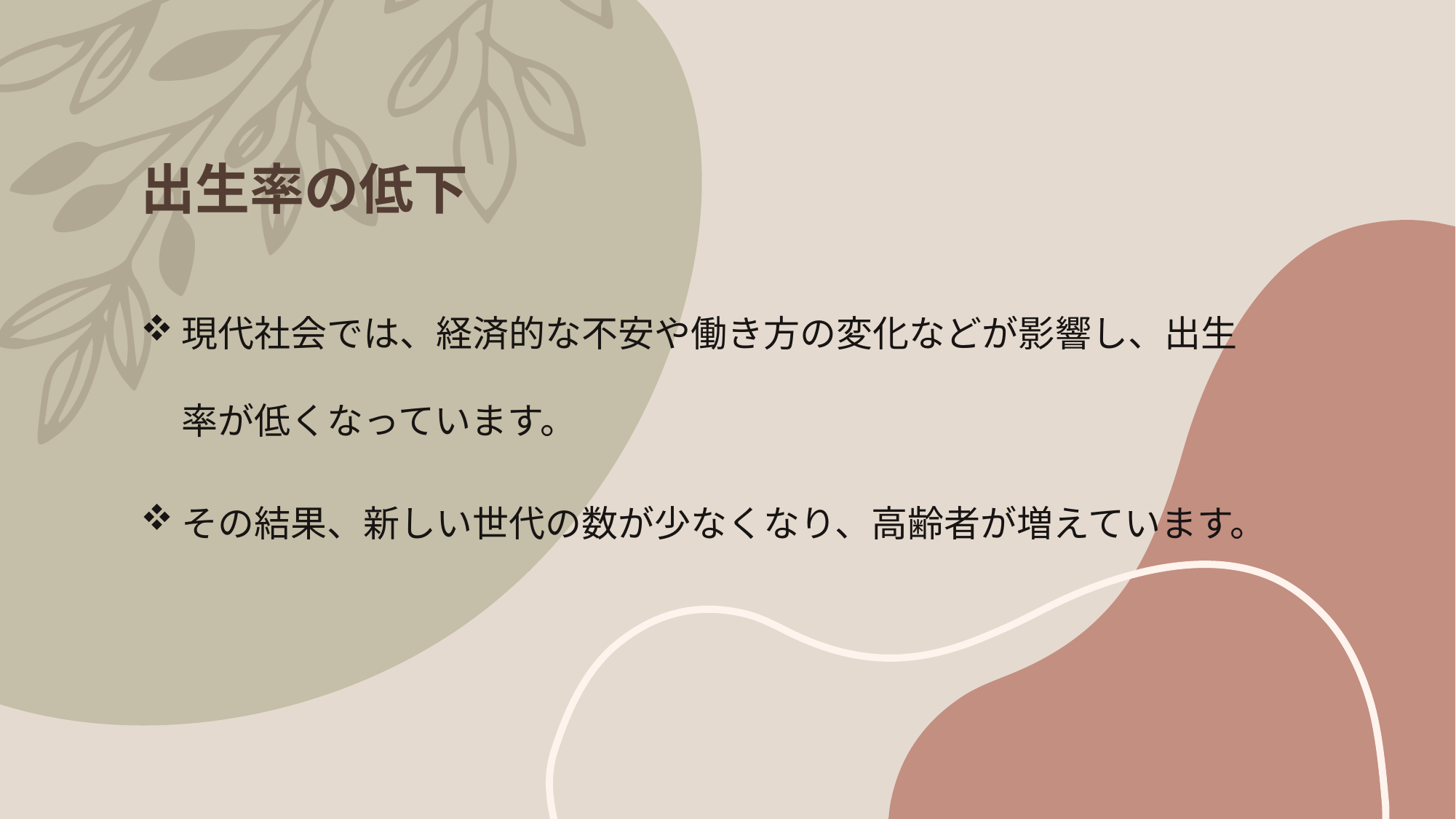

# 出生率の低下
現代社会では、経済的な不安や働き方の変化などが影響し、出生率が低くなっています。
その結果、新しい世代の数が少なくなり、高齢者が増えています。